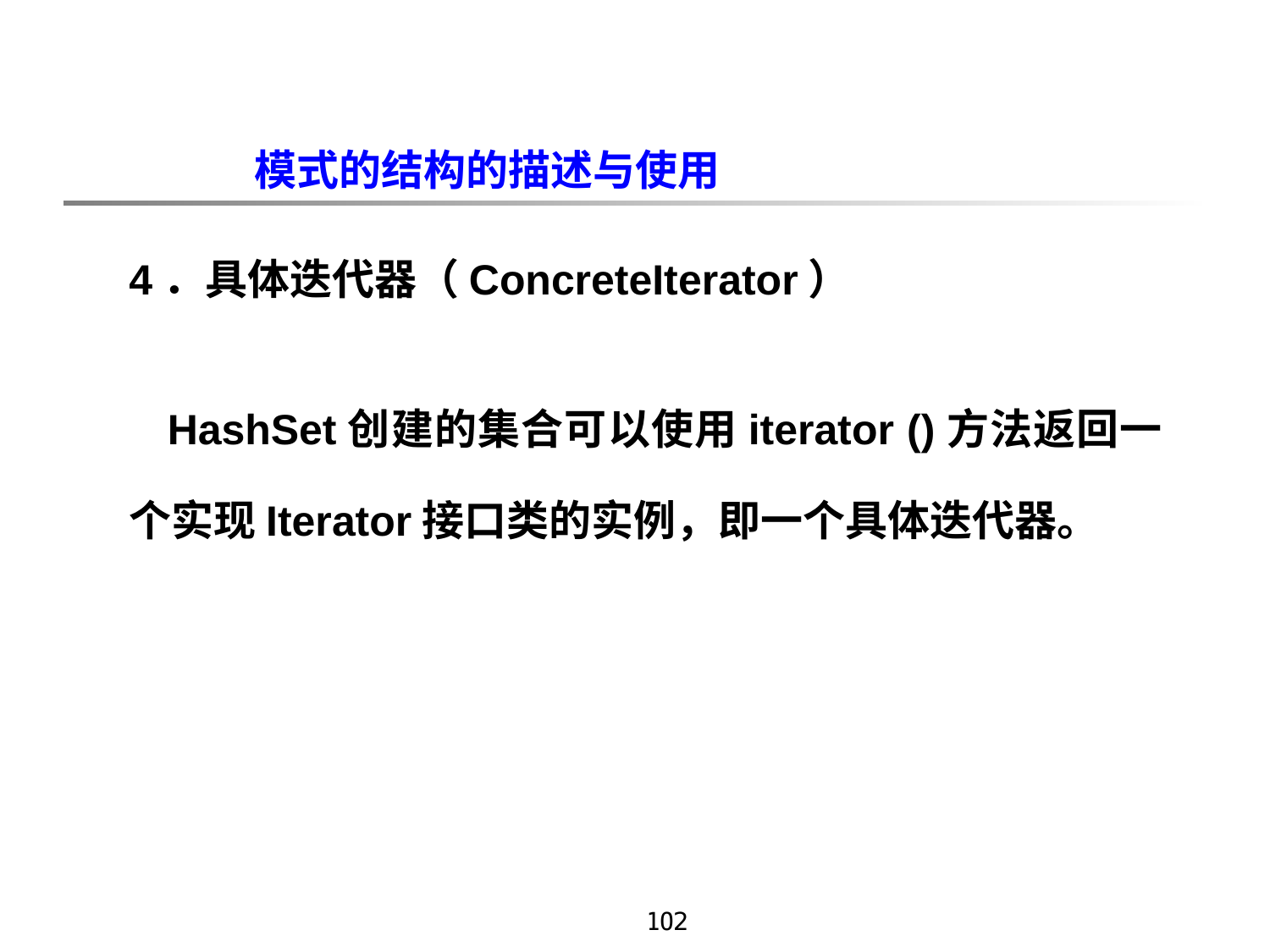

模式的结构的描述与使用

4．具体迭代器（ConcreteIterator）

   HashSet创建的集合可以使用iterator ()方法返回一个实现Iterator接口类的实例，即一个具体迭代器。

102